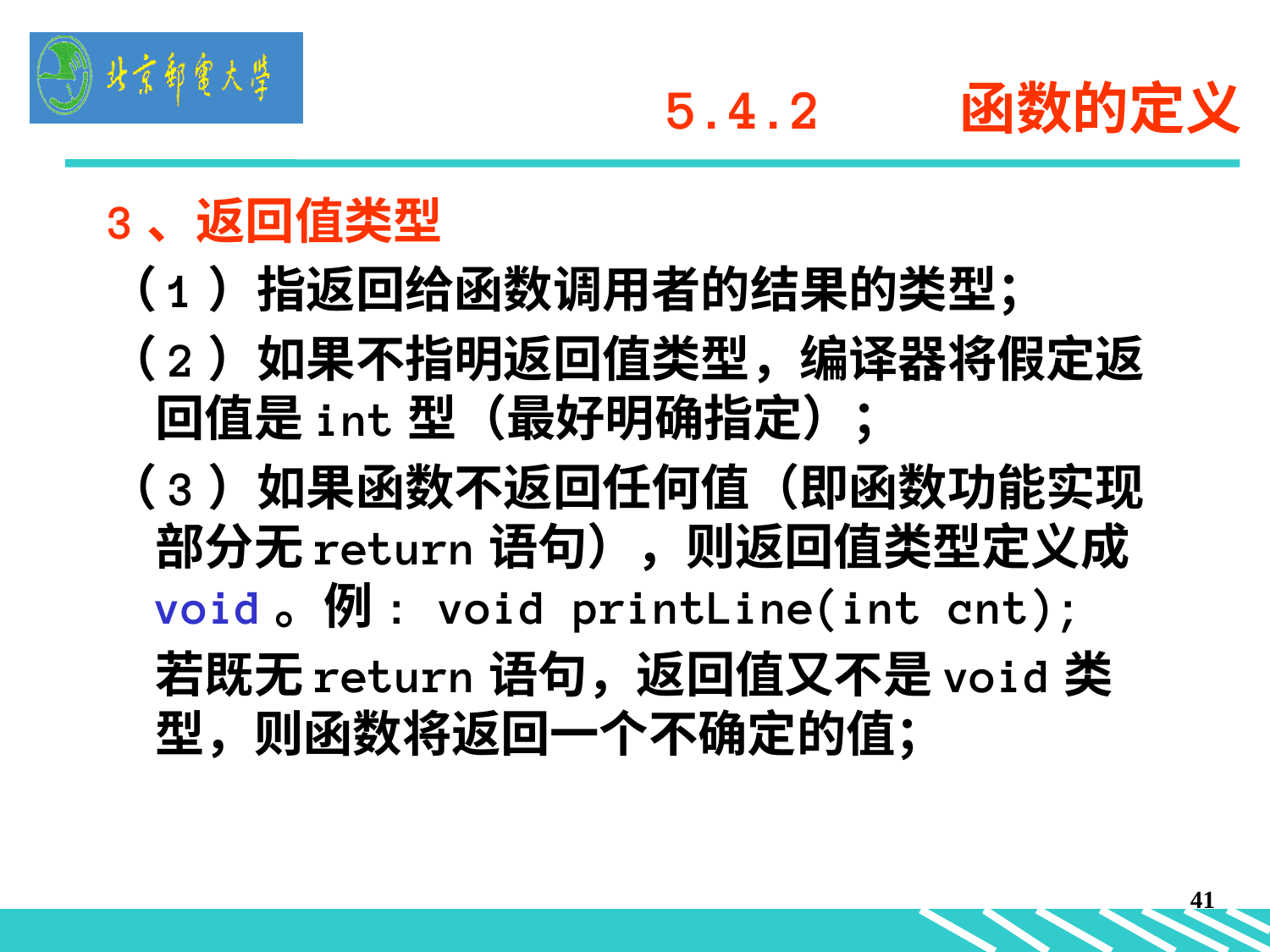

# 5.4.2    函数的定义
3、返回值类型
（1）指返回给函数调用者的结果的类型；
（2）如果不指明返回值类型，编译器将假定返回值是int型（最好明确指定）；
（3）如果函数不返回任何值（即函数功能实现部分无return语句），则返回值类型定义成void。例: void printLine(int cnt);
	若既无return语句，返回值又不是void类型，则函数将返回一个不确定的值；

41